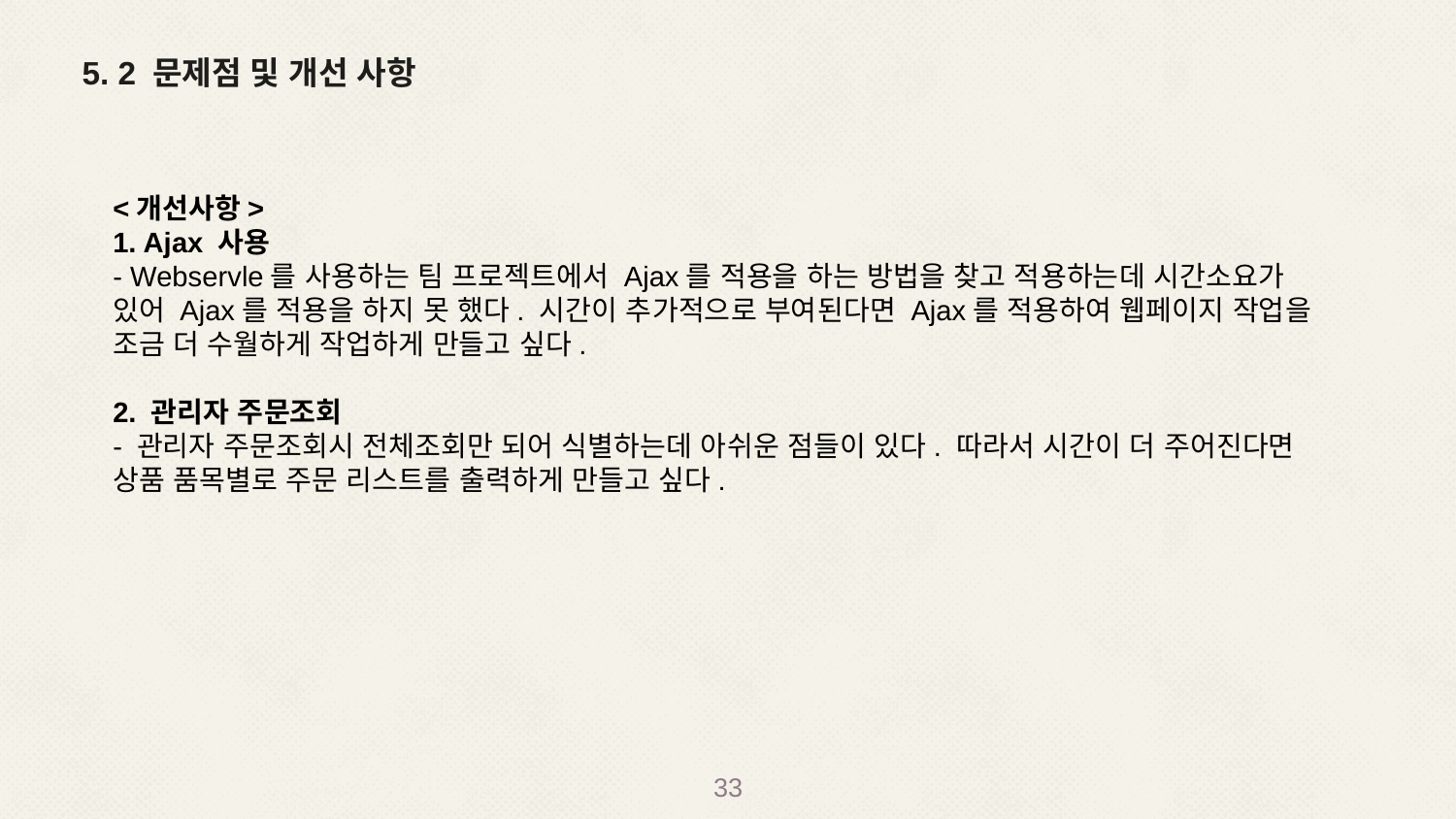

5. 2 문제점 및 개선 사항
<개선사항>
1. Ajax 사용
- Webservle를 사용하는 팀 프로젝트에서 Ajax를 적용을 하는 방법을 찾고 적용하는데 시간소요가 있어 Ajax를 적용을 하지 못 했다. 시간이 추가적으로 부여된다면 Ajax를 적용하여 웹페이지 작업을 조금 더 수월하게 작업하게 만들고 싶다.

2. 관리자 주문조회
- 관리자 주문조회시 전체조회만 되어 식별하는데 아쉬운 점들이 있다. 따라서 시간이 더 주어진다면 상품 품목별로 주문 리스트를 출력하게 만들고 싶다.

33